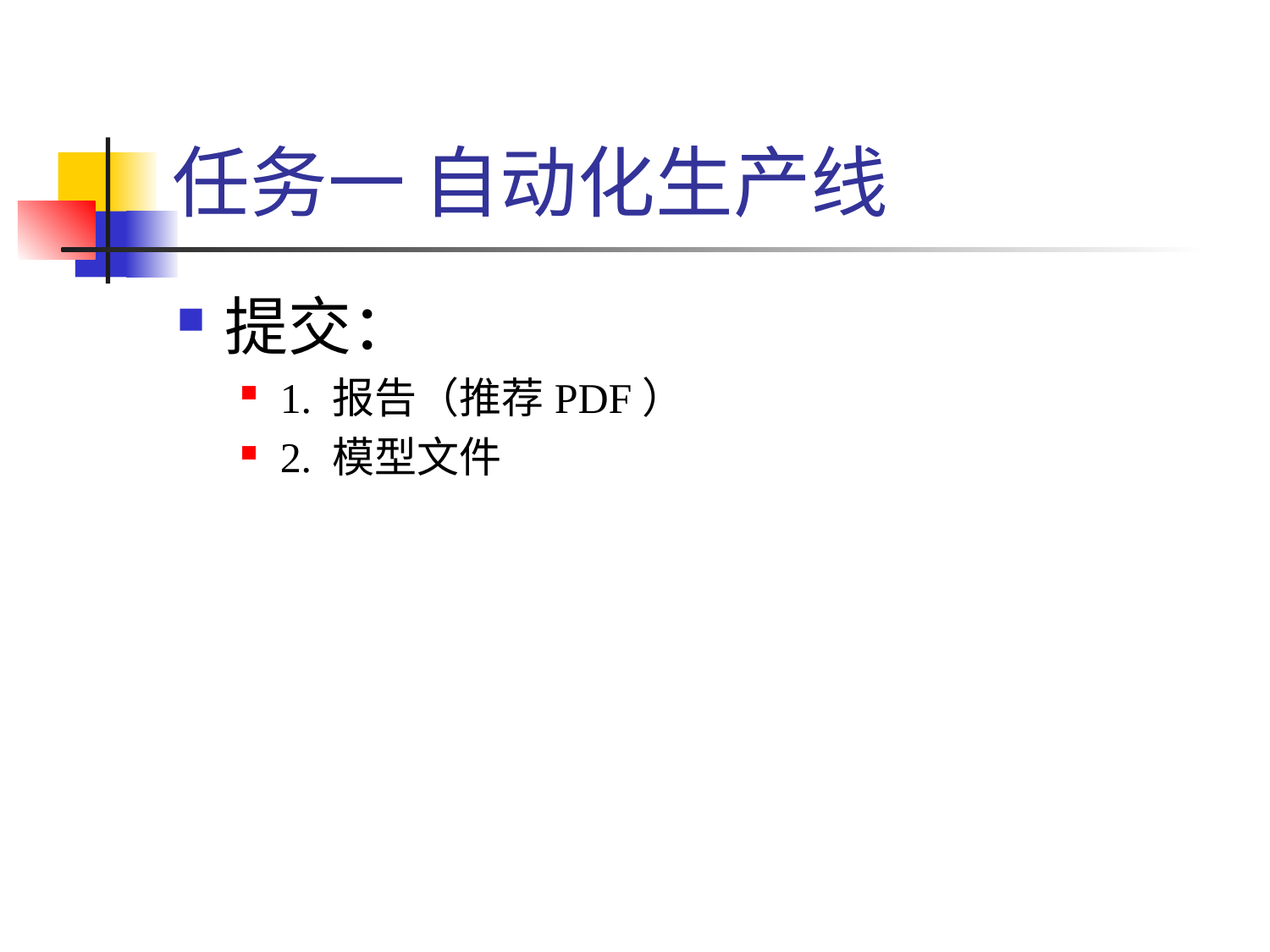

# 任务一 自动化生产线
提交：
1. 报告（推荐PDF）
2. 模型文件